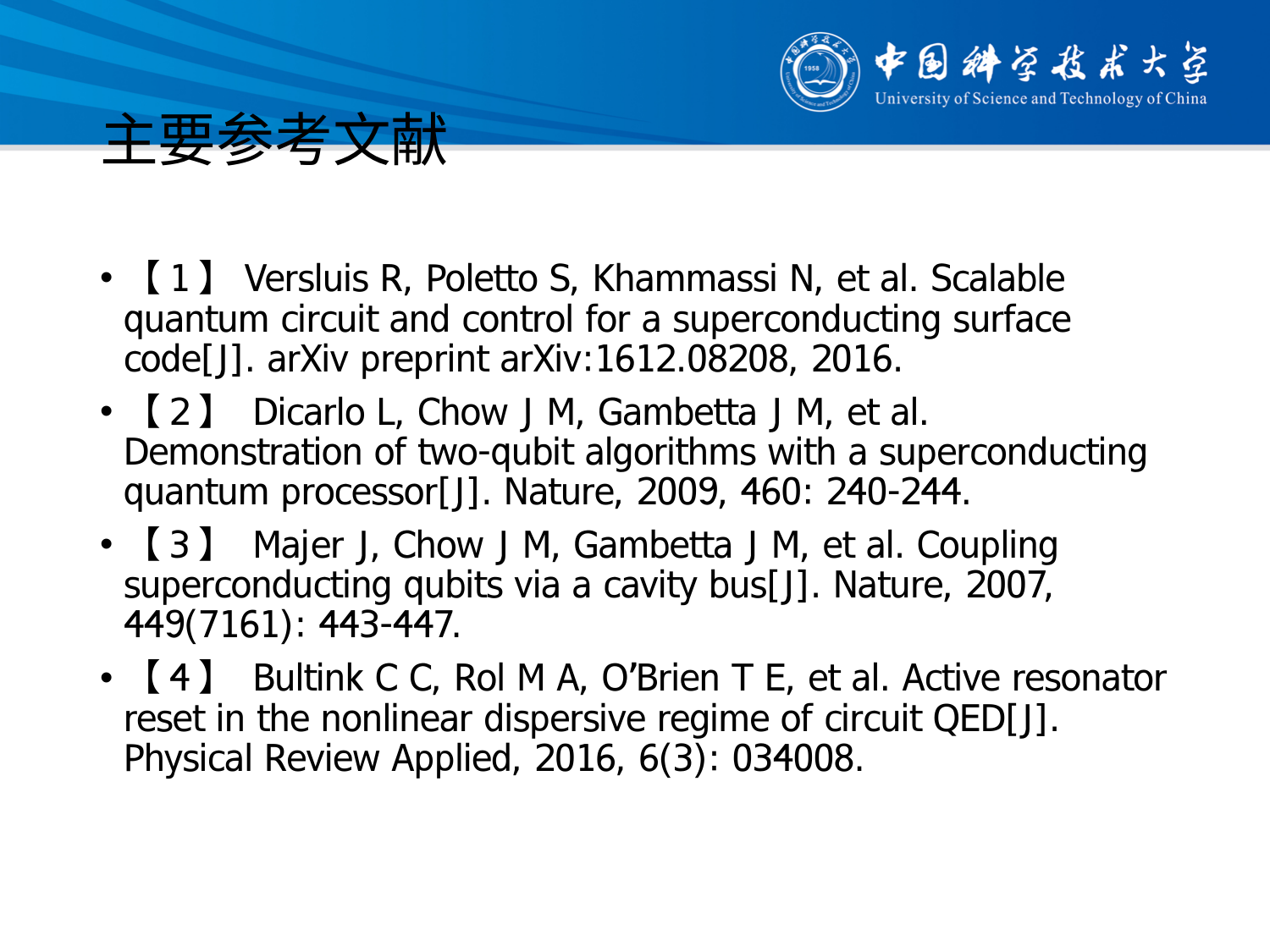

# 主要参考文献
【1】Versluis R, Poletto S, Khammassi N, et al. Scalable quantum circuit and control for a superconducting surface code[J]. arXiv preprint arXiv:1612.08208, 2016.
【2】 Dicarlo L, Chow J M, Gambetta J M, et al. Demonstration of two-qubit algorithms with a superconducting quantum processor[J]. Nature, 2009, 460: 240-244.
【3】 Majer J, Chow J M, Gambetta J M, et al. Coupling superconducting qubits via a cavity bus[J]. Nature, 2007, 449(7161): 443-447.
【4】 Bultink C C, Rol M A, O’Brien T E, et al. Active resonator reset in the nonlinear dispersive regime of circuit QED[J]. Physical Review Applied, 2016, 6(3): 034008.